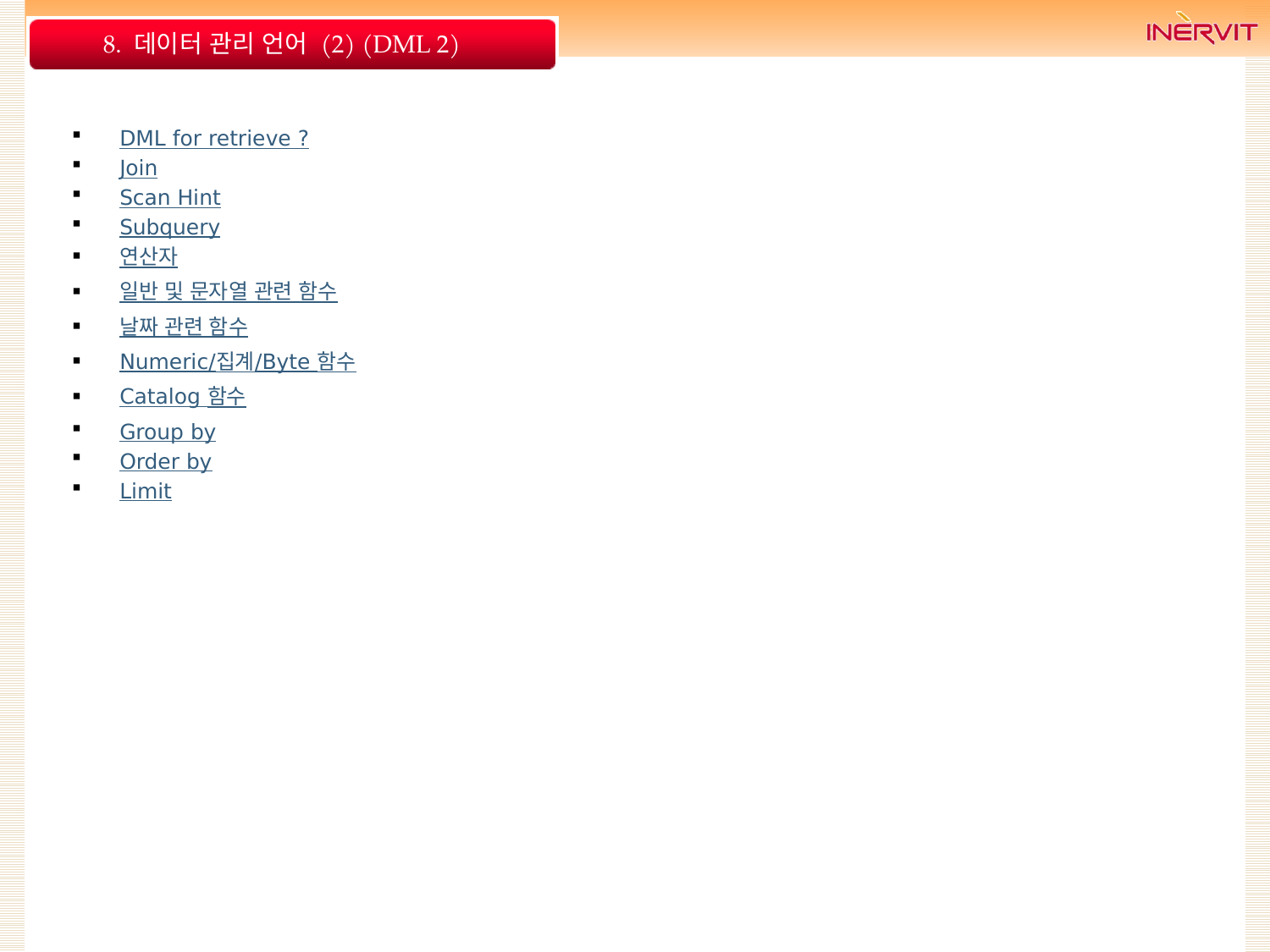

# 8. 데이터 관리 언어 (2) (DML 2)
DML for retrieve ?
Join
Scan Hint
Subquery
연산자
일반 및 문자열 관련 함수
날짜 관련 함수
Numeric/집계/Byte 함수
Catalog 함수
Group by
Order by
Limit